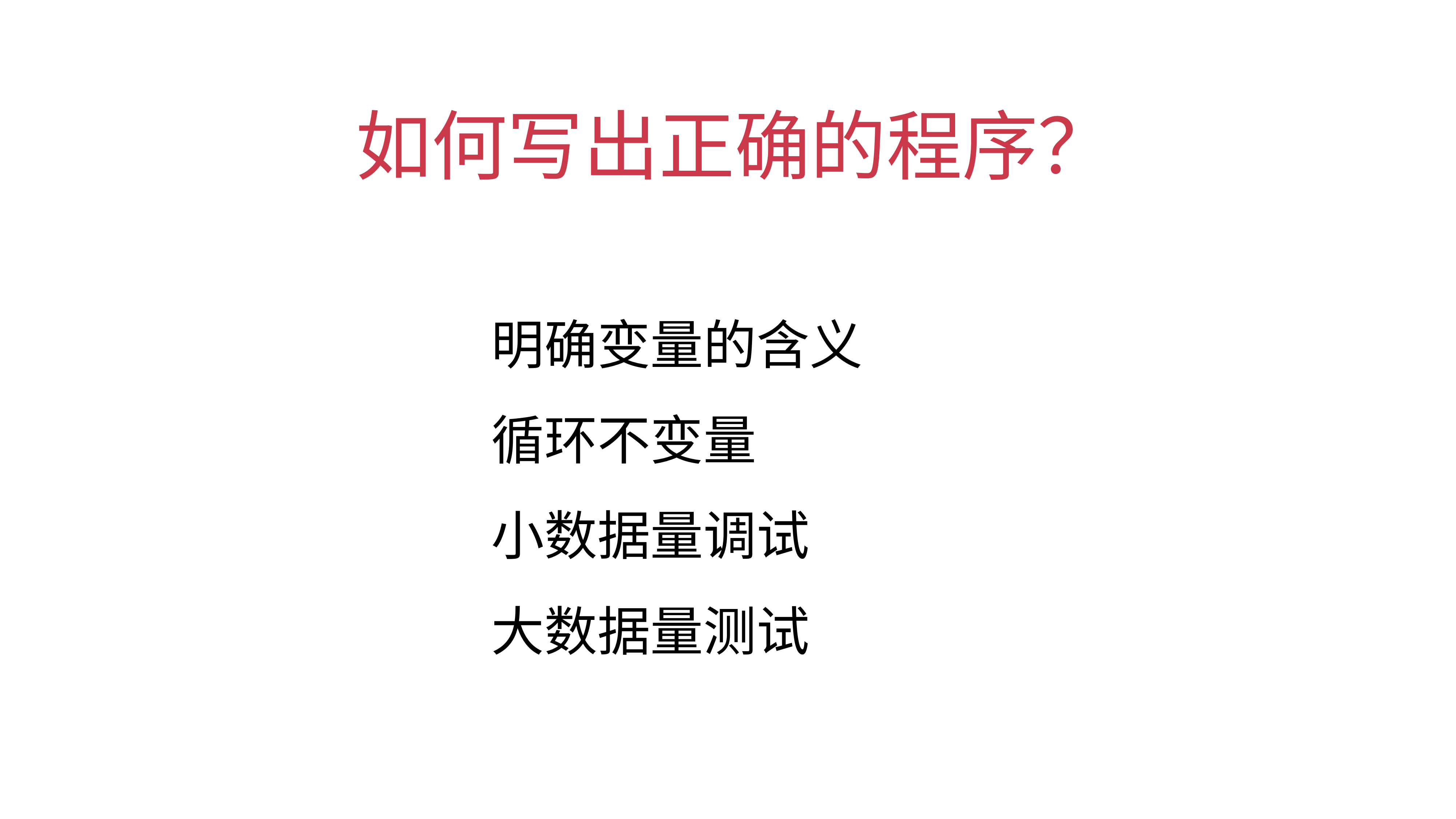

# 如何写出正确的程序？
明确变量的含义
循环不变量
小数据量调试
大数据量测试